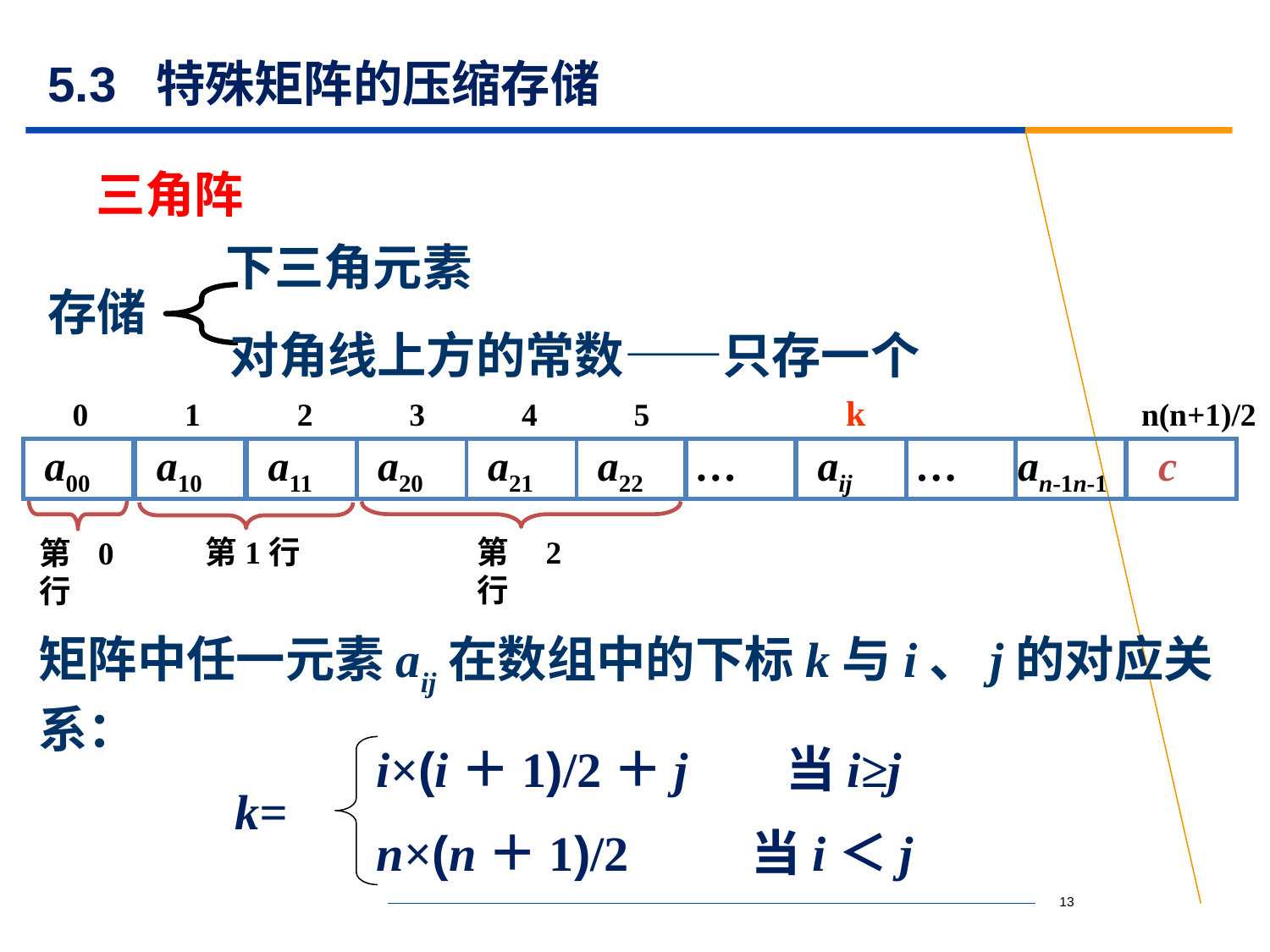

# 5.3  特殊矩阵的压缩存储
三角阵
下三角元素
存储

对角线上方的常数——只存一个

0            1            2            3            4            5                        k                                  n(n+1)/2

  a00
  a10
  a11
  a20
  a21
  a22
 …

  aij
 …
an-1n-1
   c

第1行
第2行
第0行
矩阵中任一元素aij在数组中的下标k与i、j的对应关系：
i×(i＋1)/2＋j       当i≥j
n×(n＋1)/2         当i＜j

k=